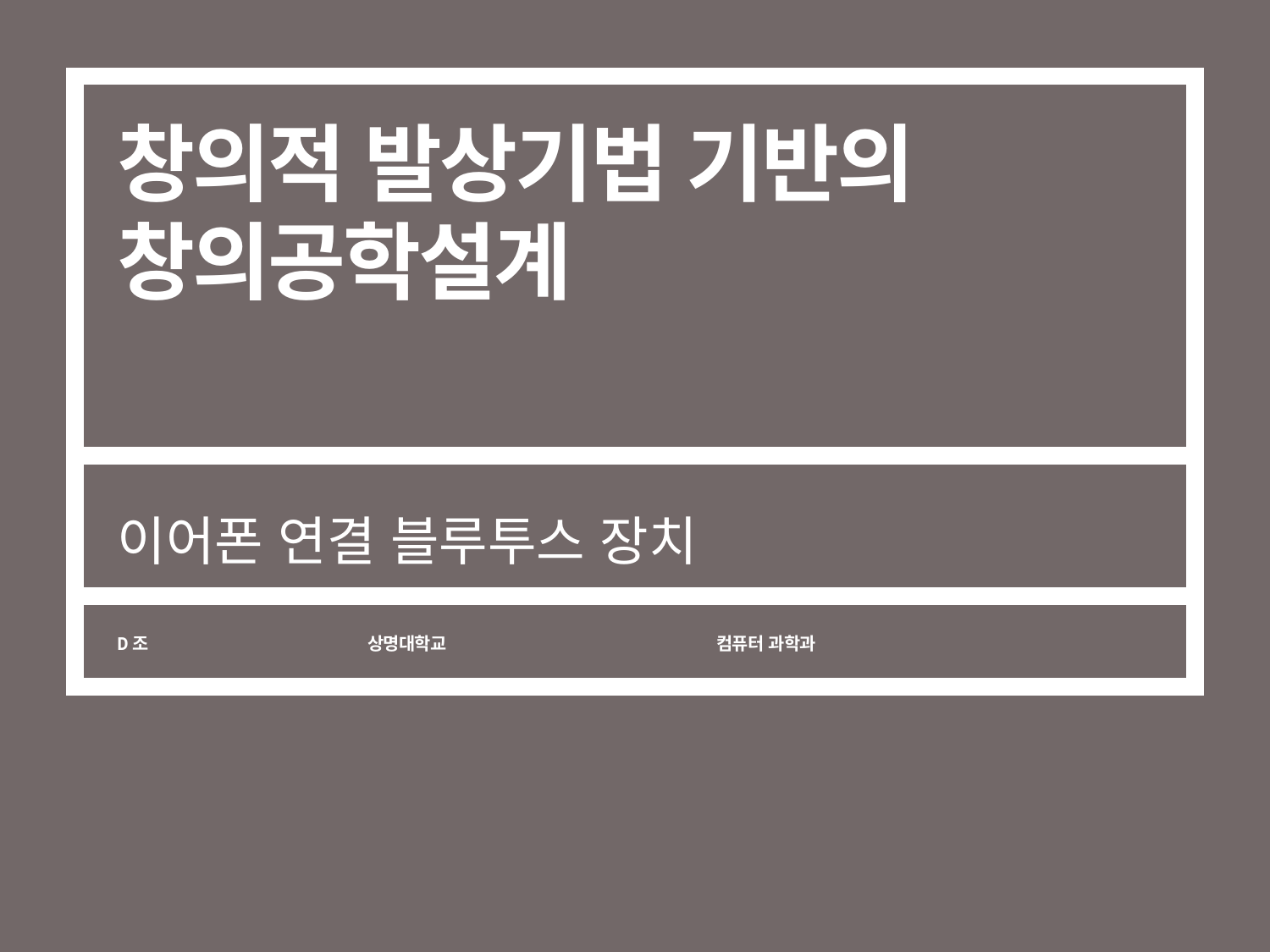

# 창의적 발상기법 기반의 창의공학설계

이어폰 연결 블루투스 장치

D조
상명대학교
컴퓨터 과학과